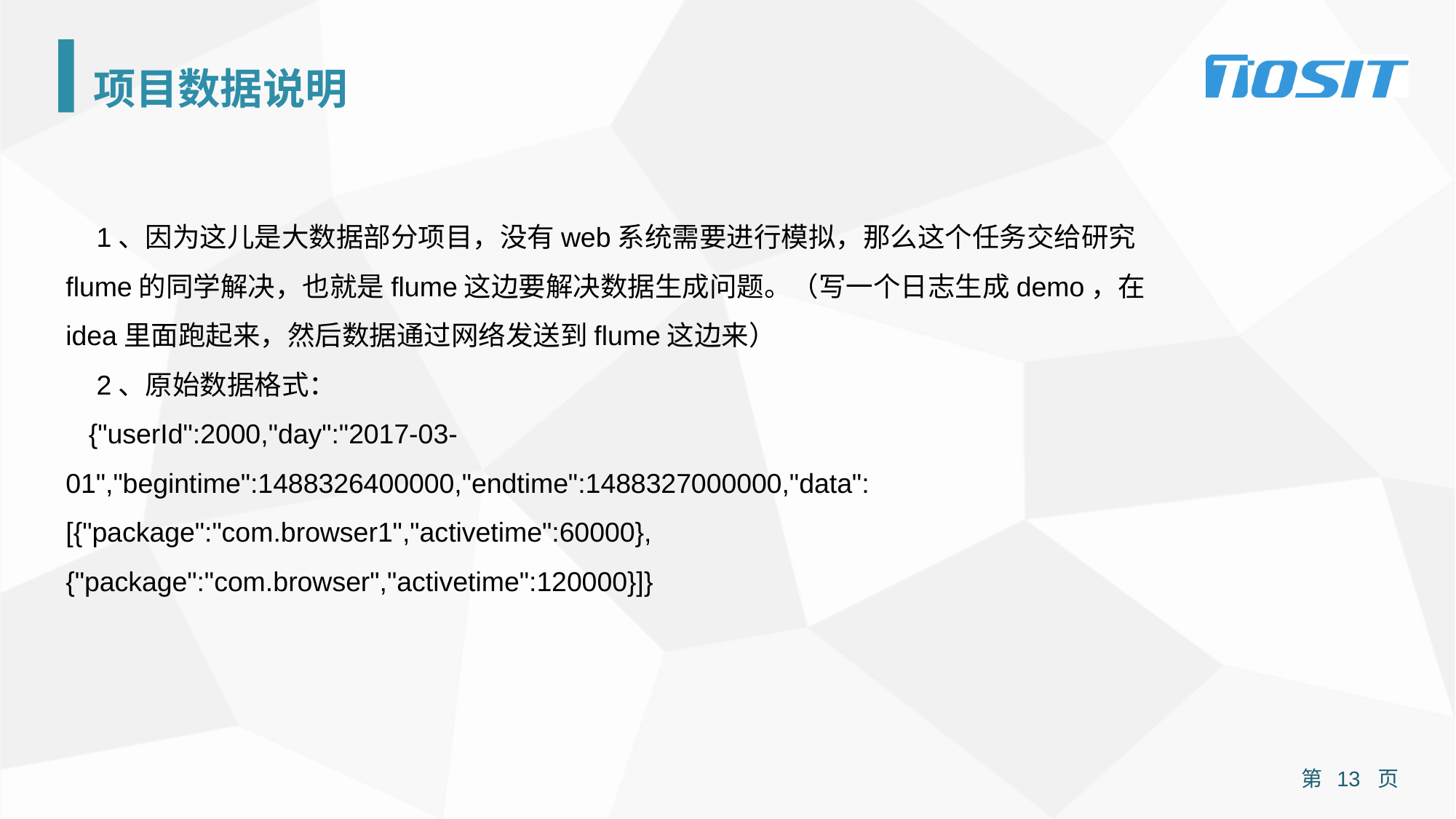

项目数据说明
    1、因为这儿是大数据部分项目，没有web系统需要进行模拟，那么这个任务交给研究flume的同学解决，也就是flume这边要解决数据生成问题。（写一个日志生成demo，在idea里面跑起来，然后数据通过网络发送到flume这边来）
    2、原始数据格式：
   {"userId":2000,"day":"2017-03-01","begintime":1488326400000,"endtime":1488327000000,"data":[{"package":"com.browser1","activetime":60000},{"package":"com.browser","activetime":120000}]}